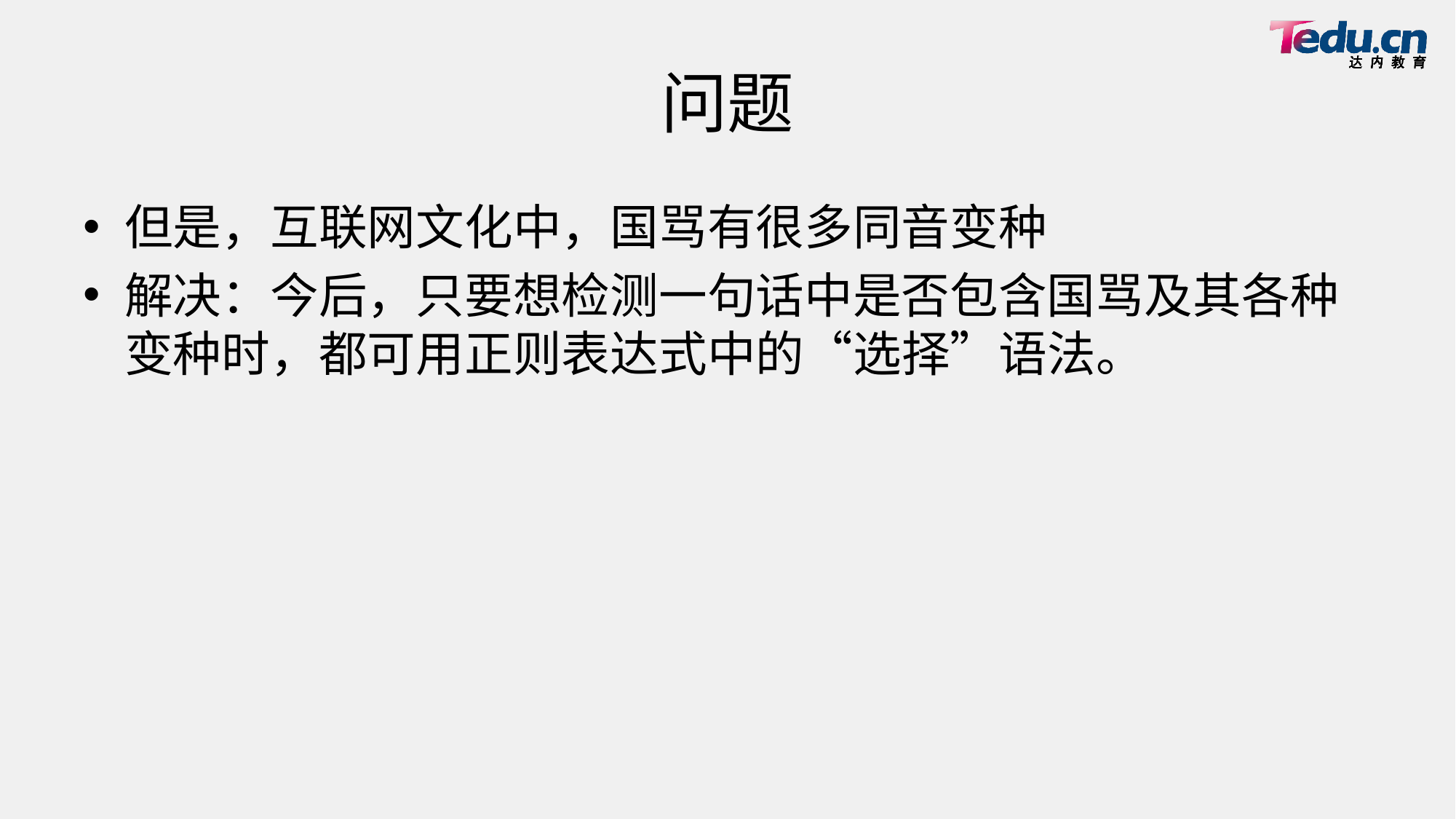

# 问题
但是，互联网文化中，国骂有很多同音变种
解决：今后，只要想检测一句话中是否包含国骂及其各种变种时，都可用正则表达式中的“选择”语法。